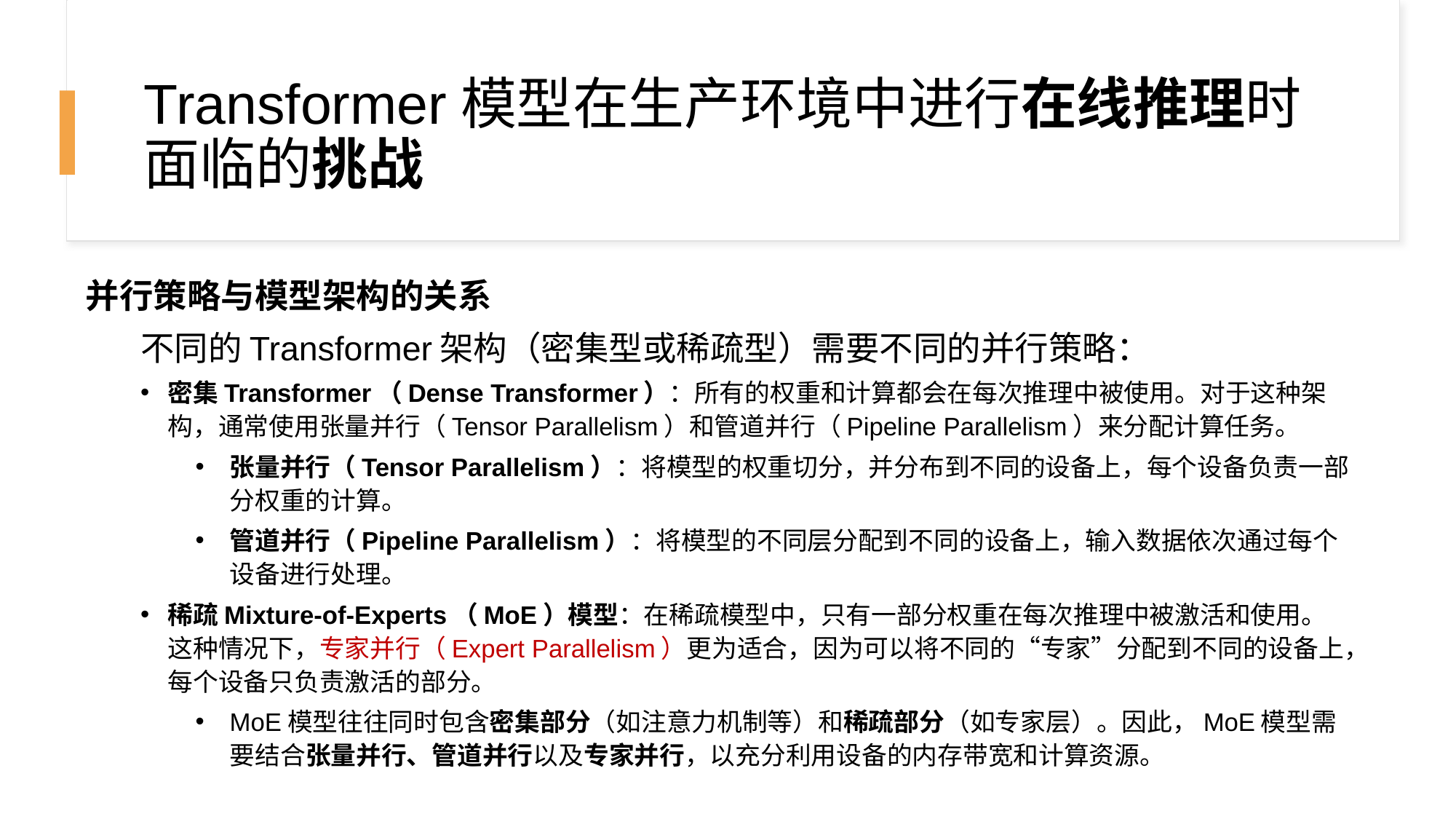

# Transformer模型在生产环境中进行在线推理时面临的挑战

并行策略与模型架构的关系
不同的Transformer架构（密集型或稀疏型）需要不同的并行策略：
密集Transformer（Dense Transformer）：所有的权重和计算都会在每次推理中被使用。对于这种架构，通常使用张量并行（Tensor Parallelism）和管道并行（Pipeline Parallelism）来分配计算任务。
张量并行（Tensor Parallelism）：将模型的权重切分，并分布到不同的设备上，每个设备负责一部分权重的计算。
管道并行（Pipeline Parallelism）：将模型的不同层分配到不同的设备上，输入数据依次通过每个设备进行处理。
稀疏Mixture-of-Experts（MoE）模型：在稀疏模型中，只有一部分权重在每次推理中被激活和使用。这种情况下，专家并行（Expert Parallelism）更为适合，因为可以将不同的“专家”分配到不同的设备上，每个设备只负责激活的部分。
MoE模型往往同时包含密集部分（如注意力机制等）和稀疏部分（如专家层）。因此，MoE模型需要结合张量并行、管道并行以及专家并行，以充分利用设备的内存带宽和计算资源。